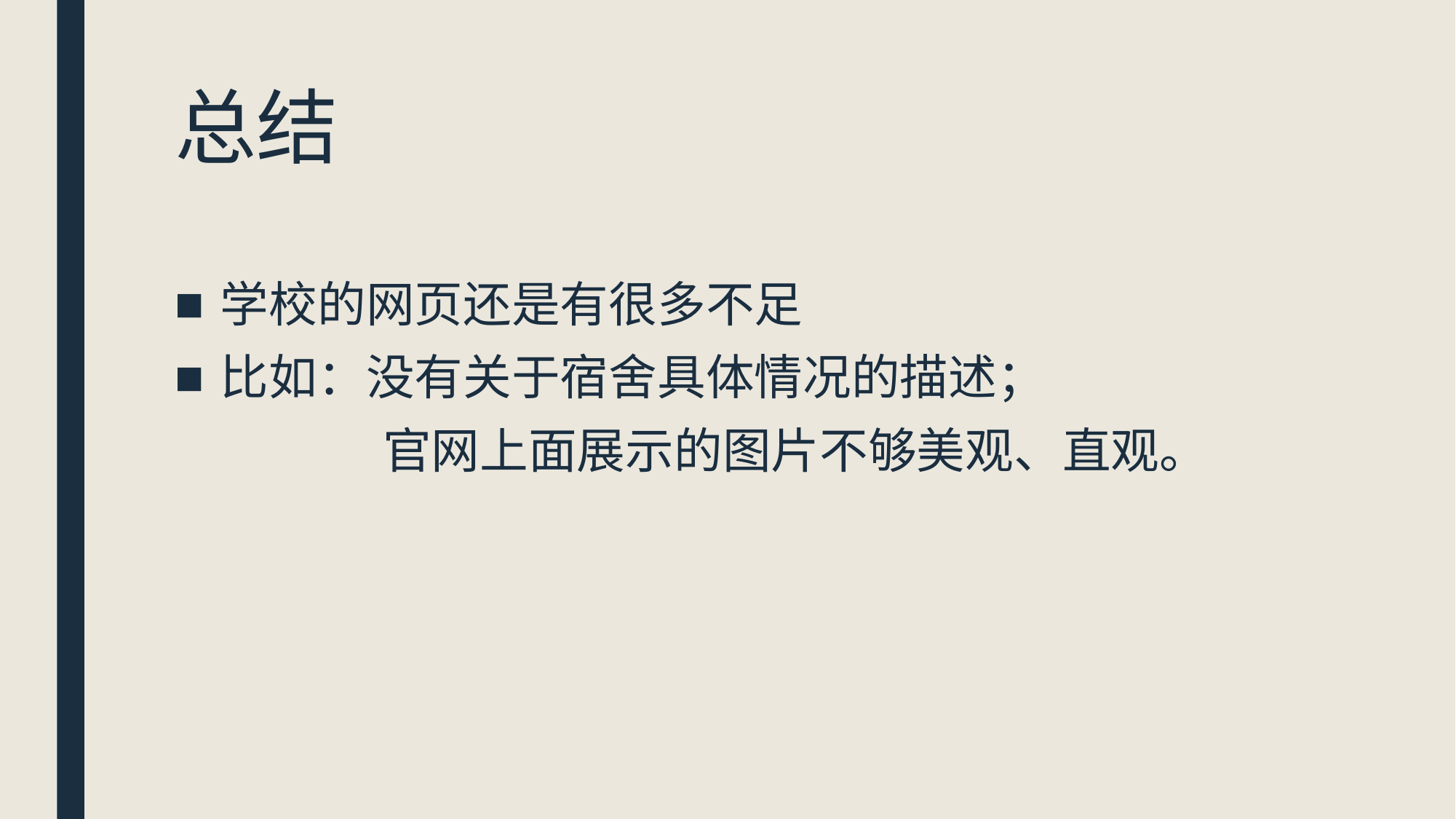

# 总结
学校的网页还是有很多不足
比如：没有关于宿舍具体情况的描述；
                  官网上面展示的图片不够美观、直观。